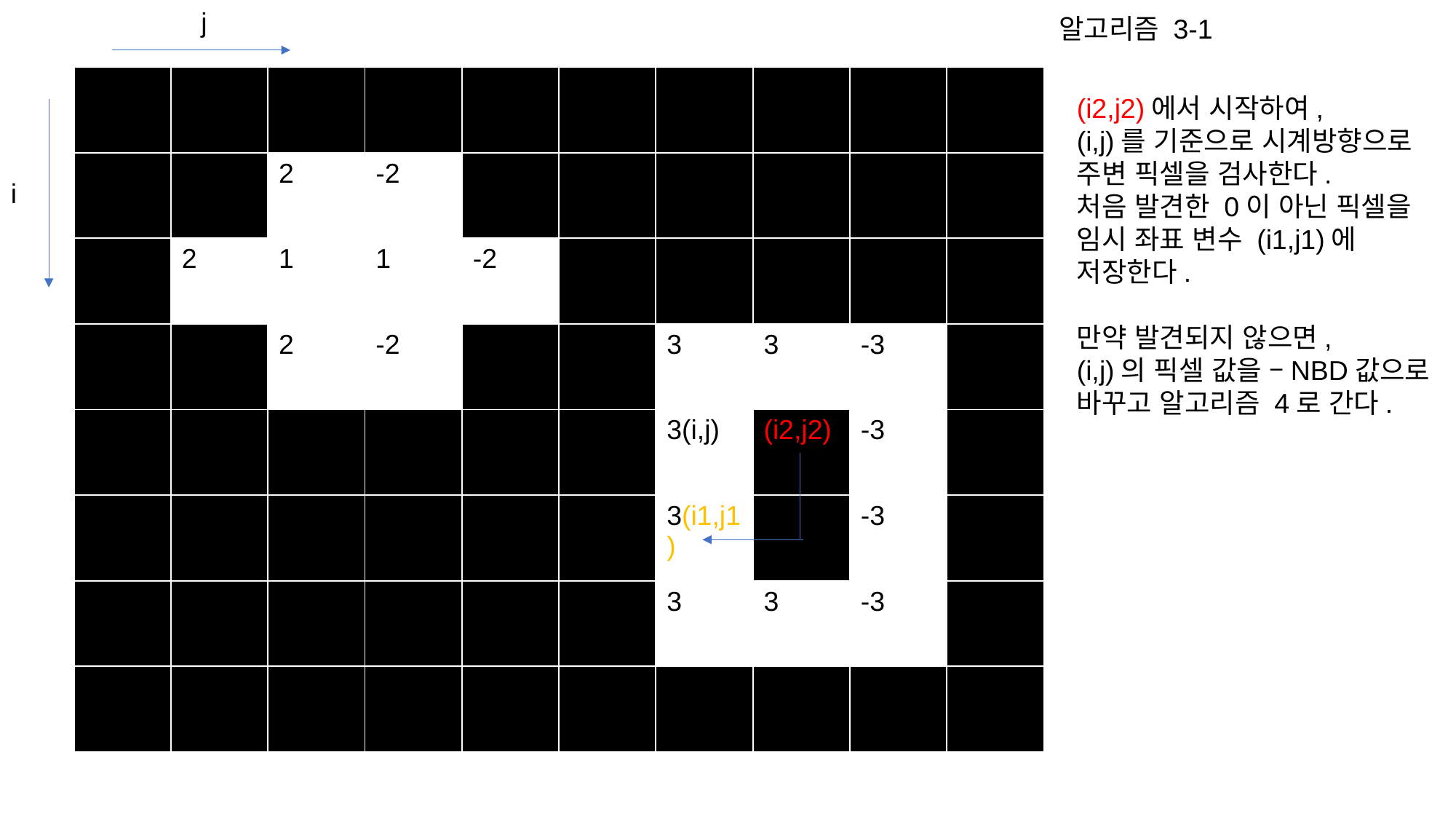

j
알고리즘 3-1
|  |  |  |  |  |  |  |  |  |  |
| --- | --- | --- | --- | --- | --- | --- | --- | --- | --- |
|  |  | 2 | -2 |  |  |  |  |  |  |
|  | 2 | 1 | 1 | -2 |  |  |  |  |  |
|  |  | 2 | -2 |  |  | 3 | 3 | -3 |  |
|  |  |  |  |  |  | 3(i,j) | (i2,j2) | -3 |  |
|  |  |  |  |  |  | 3(i1,j1) |  | -3 |  |
|  |  |  |  |  |  | 3 | 3 | -3 |  |
|  |  |  |  |  |  |  |  |  |  |
(i2,j2)에서 시작하여,
(i,j)를 기준으로 시계방향으로
주변 픽셀을 검사한다.
처음 발견한 0이 아닌 픽셀을
임시 좌표 변수 (i1,j1)에
저장한다.

만약 발견되지 않으면,
(i,j)의 픽셀 값을 –NBD값으로
바꾸고 알고리즘 4로 간다.
i